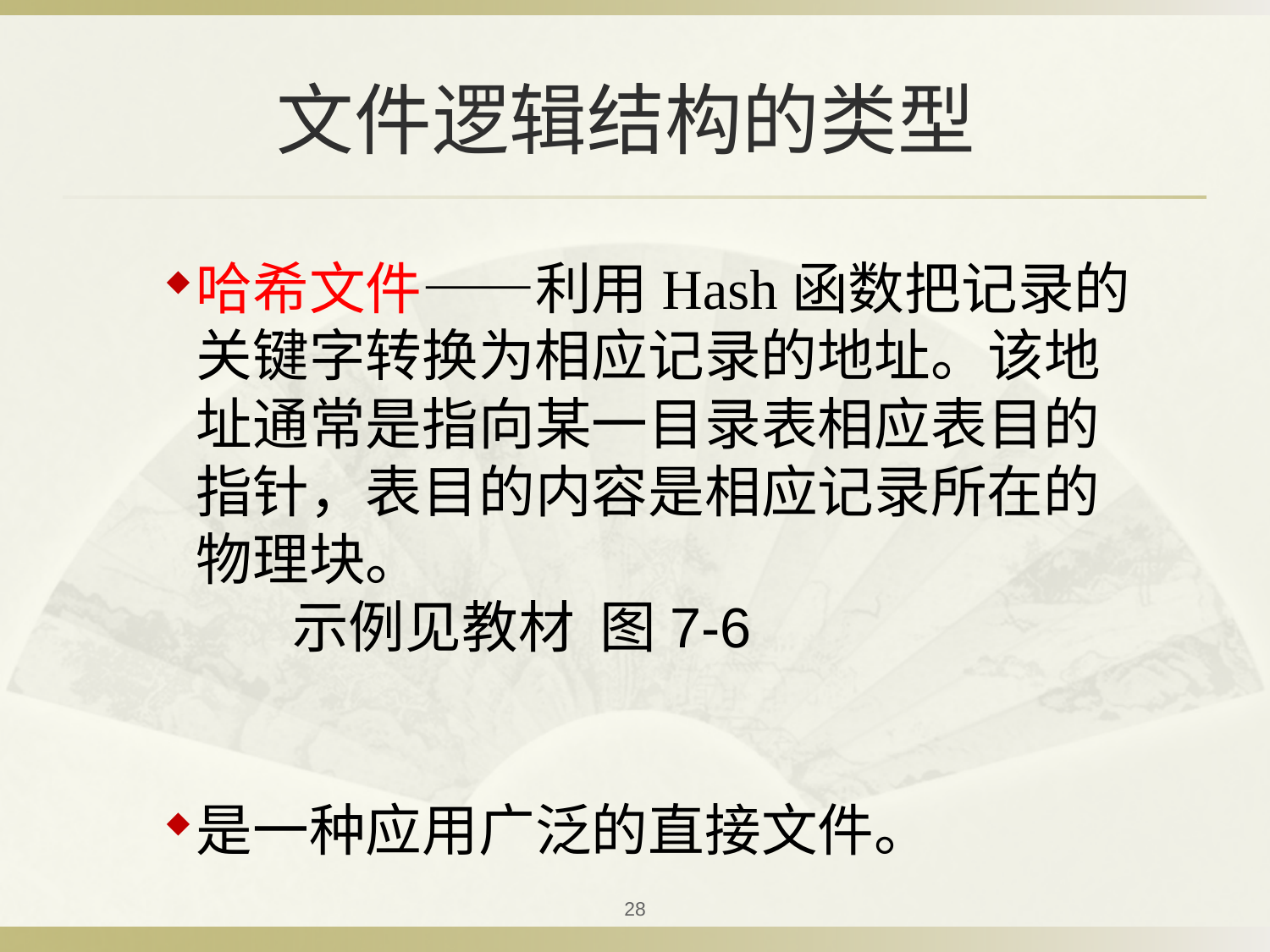

# 文件逻辑结构的类型
哈希文件——利用Hash函数把记录的关键字转换为相应记录的地址。该地址通常是指向某一目录表相应表目的指针，表目的内容是相应记录所在的物理块。
         示例见教材  图7-6

是一种应用广泛的直接文件。
28